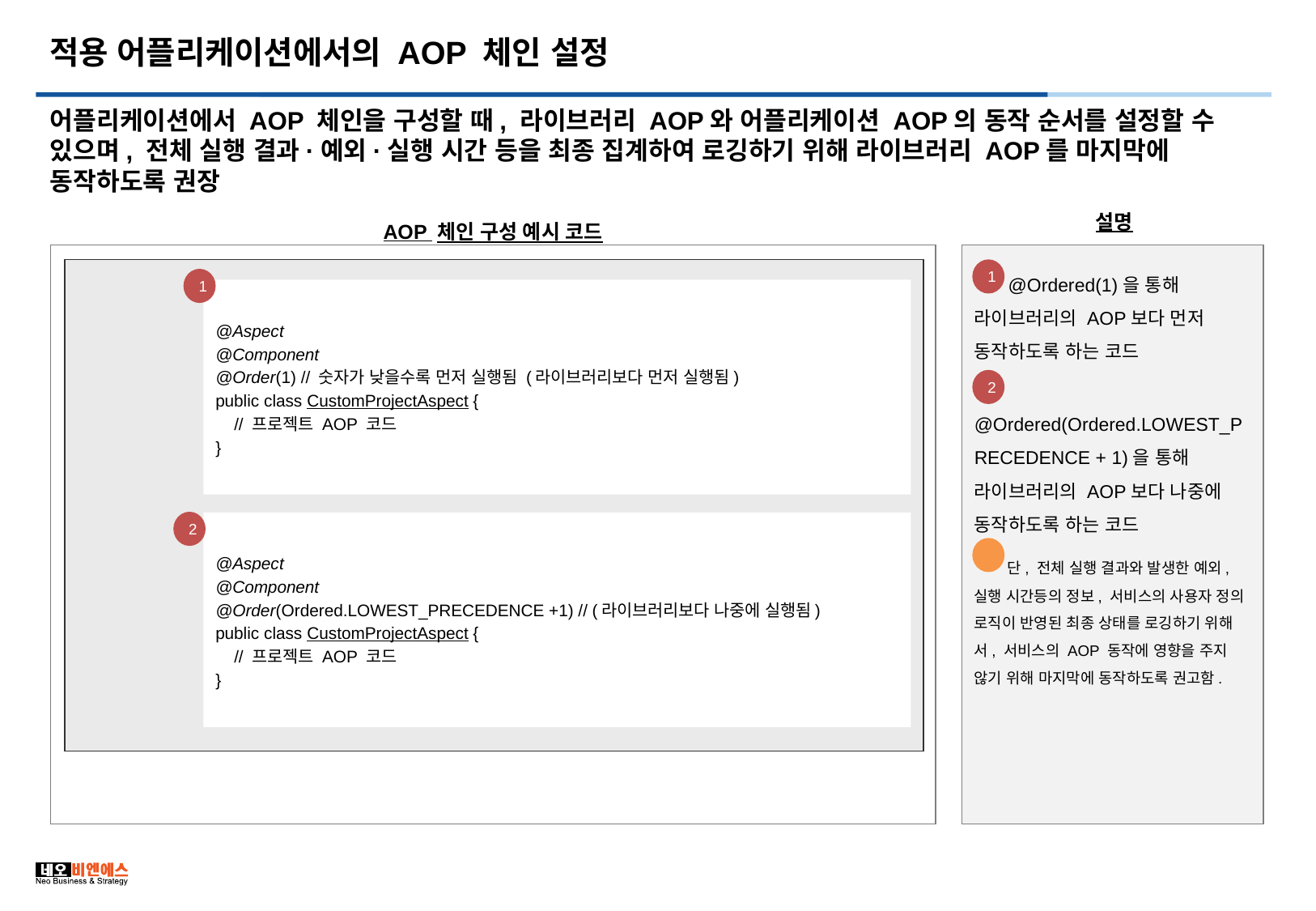

# 적용 어플리케이션에서의 AOP 체인 설정
어플리케이션에서 AOP 체인을 구성할 때, 라이브러리 AOP와 어플리케이션 AOP의 동작 순서를 설정할 수 있으며, 전체 실행 결과·예외·실행 시간 등을 최종 집계하여 로깅하기 위해 라이브러리 AOP를 마지막에 동작하도록 권장
설명
AOP 체인 구성 예시 코드

      @Ordered(1)을 통해 라이브러리의 AOP보다 먼저 동작하도록 하는 코드
                        @Ordered(Ordered.LOWEST_PRECEDENCE + 1)을 통해 라이브러리의 AOP보다 나중에 동작하도록 하는 코드
     단, 전체 실행 결과와 발생한 예외, 실행 시간등의 정보, 서비스의 사용자 정의 로직이 반영된 최종 상태를 로깅하기 위해서, 서비스의 AOP 동작에 영향을 주지 않기 위해 마지막에 동작하도록 권고함.

1
1
@Aspect
@Component
@Order(1) // 숫자가 낮을수록 먼저 실행됨 (라이브러리보다 먼저 실행됨)
public class CustomProjectAspect {
    // 프로젝트 AOP 코드
}
2

2
@Aspect
@Component
@Order(Ordered.LOWEST_PRECEDENCE +1) // (라이브러리보다 나중에 실행됨)
public class CustomProjectAspect {
    // 프로젝트 AOP 코드
}
3